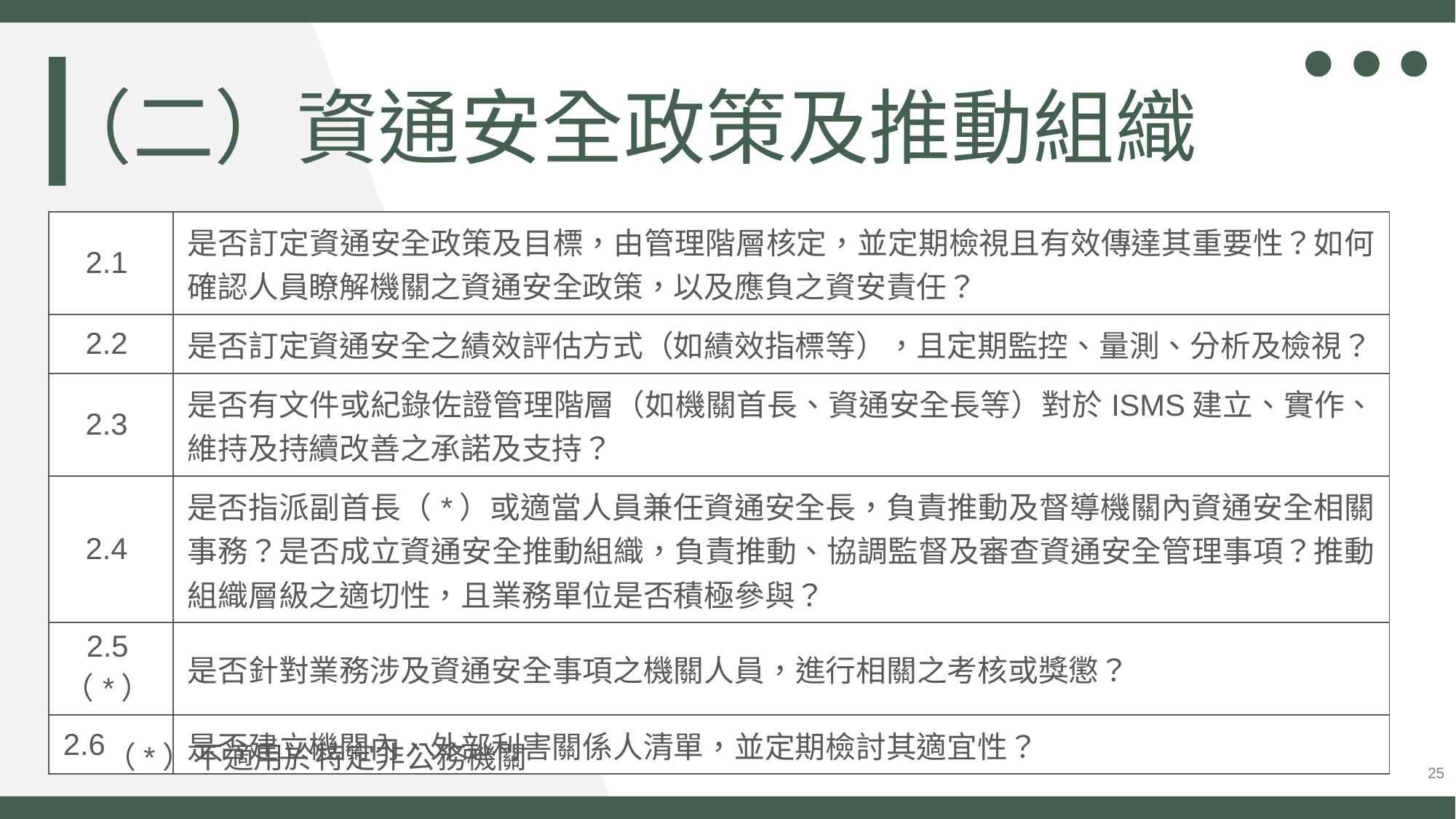

（二）資通安全政策及推動組織
| 2.1 | 是否訂定資通安全政策及目標，由管理階層核定，並定期檢視且有效傳達其重要性？如何 確認人員瞭解機關之資通安全政策，以及應負之資安責任？ |
| --- | --- |
| 2.2 | 是否訂定資通安全之績效評估方式（如績效指標等），且定期監控、量測、分析及檢視？ |
| 2.3 | 是否有文件或紀錄佐證管理階層（如機關首長、資通安全長等）對於ISMS建立、實作、維持及持續改善之承諾及支持？ |
| 2.4 | 是否指派副首長（\*）或適當人員兼任資通安全長，負責推動及督導機關內資通安全相關 事務？是否成立資通安全推動組織，負責推動、協調監督及審查資通安全管理事項？推動 組織層級之適切性，且業務單位是否積極參與？ |
| 2.5（\*） | 是否針對業務涉及資通安全事項之機關人員，進行相關之考核或獎懲？ |
| 2.6 | 是否建立機關內、外部利害關係人清單，並定期檢討其適宜性？ |
（*）不適用於特定非公務機關
25